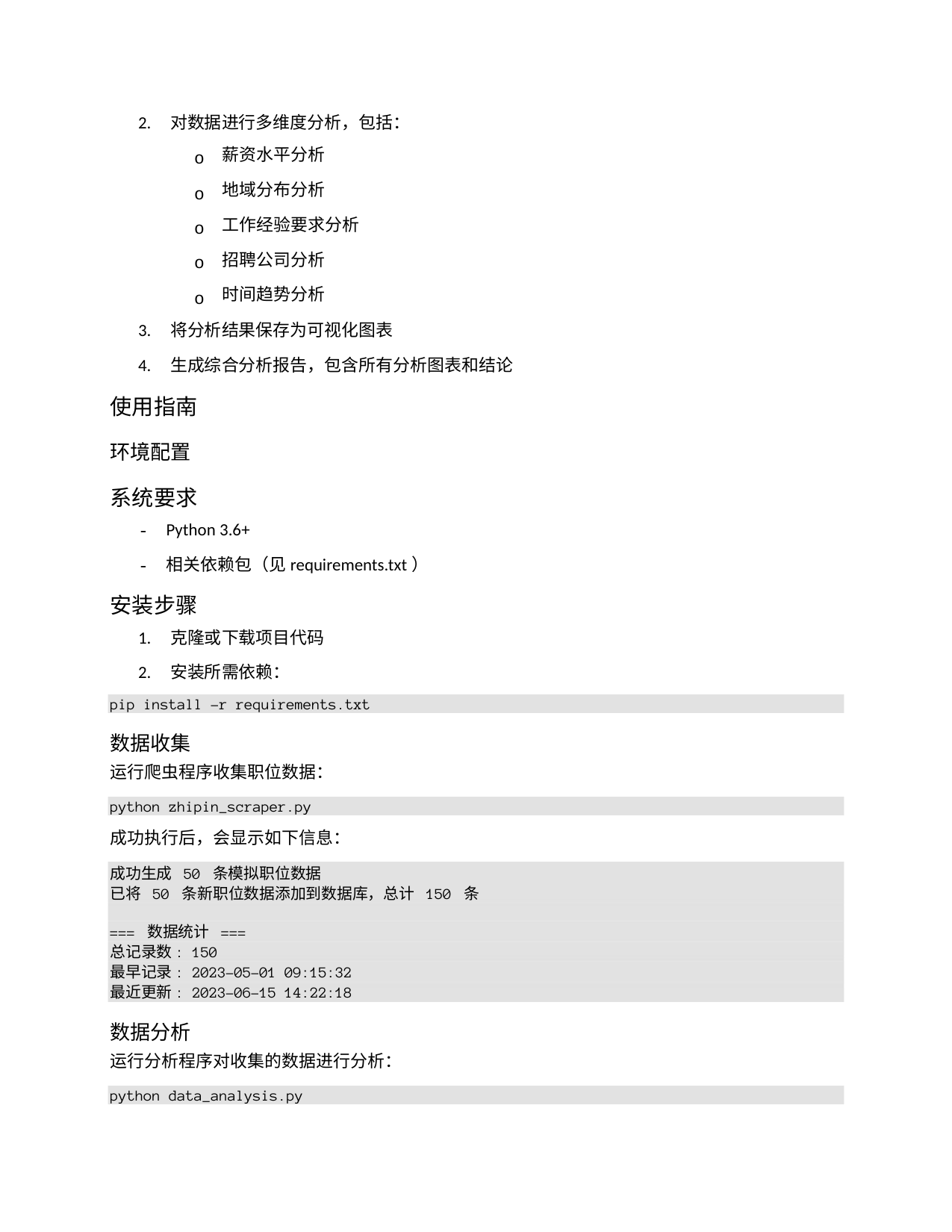

2. 对数据进行多维度分析，包括：
薪资水平分析
地域分布分析
工作经验要求分析
招聘公司分析
时间趋势分析
o
o
o
o
o
3. 将分析结果保存为可视化图表
4. 生成综合分析报告，包含所有分析图表和结论
使用指南
环境配置
系统要求
Python 3.6+
相关依赖包（见requirements.txt）
-
-
安装步骤
1. 克隆或下载项目代码
2. 安装所需依赖：
pip install -r requirements.txt

数据收集
运行爬虫程序收集职位数据：
python zhipin_scraper.py

成功执行后，会显示如下信息：

成功生成 50 条模拟职位数据
已将 50 条新职位数据添加到数据库，总计 150 条
=== 数据统计 ===
总记录数: 150
最早记录: 2023-05-01 09:15:32
最近更新: 2023-06-15 14:22:18
数据分析
运行分析程序对收集的数据进行分析：
python data_analysis.py